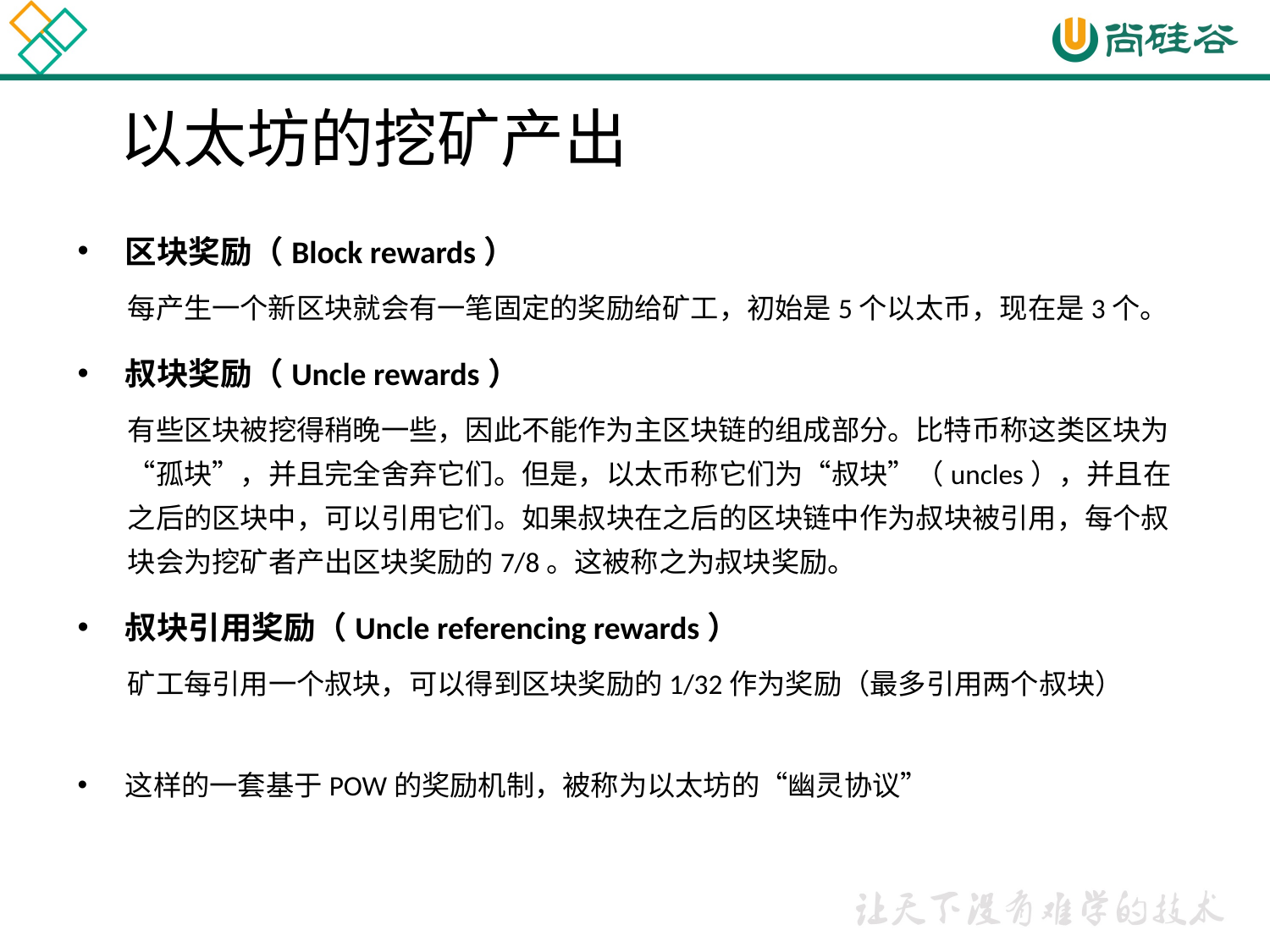

# 以太坊的挖矿产出
区块奖励（Block rewards）
每产生一个新区块就会有一笔固定的奖励给矿工，初始是5个以太币，现在是3个。
叔块奖励（Uncle rewards）
有些区块被挖得稍晚一些，因此不能作为主区块链的组成部分。比特币称这类区块为“孤块”，并且完全舍弃它们。但是，以太币称它们为“叔块”（uncles），并且在之后的区块中，可以引用它们。如果叔块在之后的区块链中作为叔块被引用，每个叔块会为挖矿者产出区块奖励的7/8。这被称之为叔块奖励。
叔块引用奖励（Uncle referencing rewards）
矿工每引用一个叔块，可以得到区块奖励的1/32作为奖励（最多引用两个叔块）

这样的一套基于POW的奖励机制，被称为以太坊的“幽灵协议”